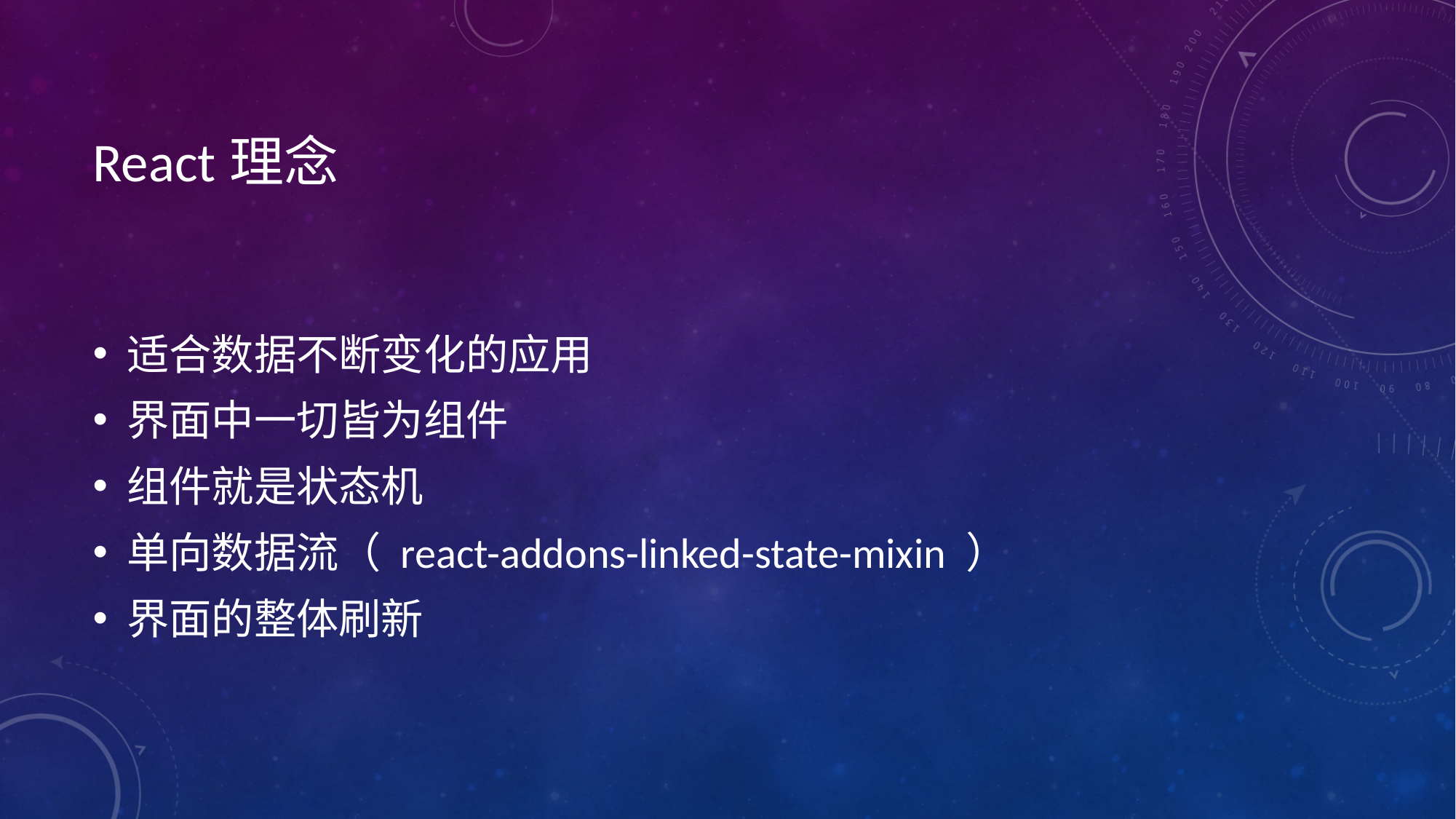

# React理念

适合数据不断变化的应用
界面中一切皆为组件
组件就是状态机
单向数据流（ react-addons-linked-state-mixin ）
界面的整体刷新